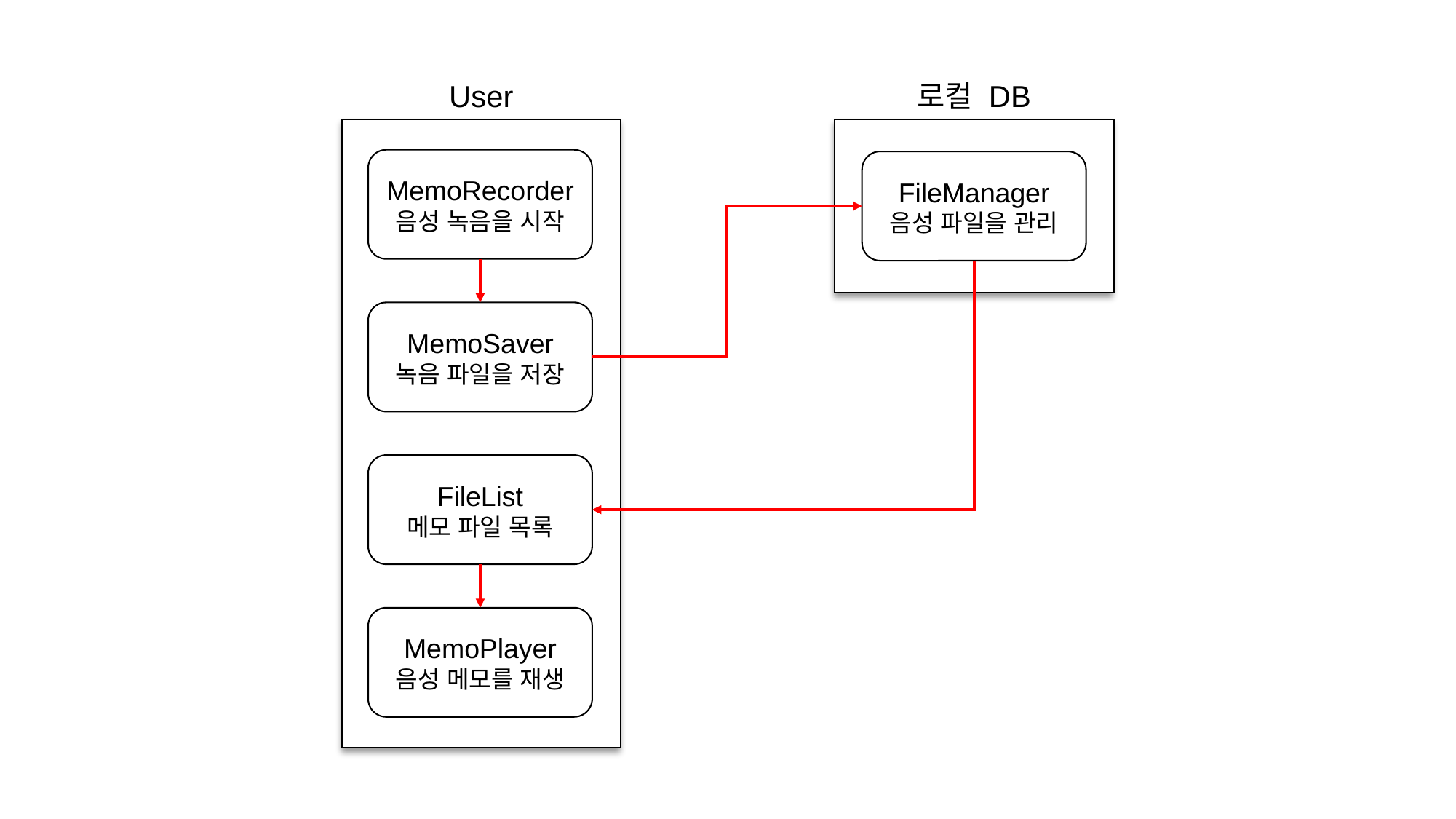

User
로컬 DB

MemoRecorder
음성 녹음을 시작
FileManager
음성 파일을 관리
MemoSaver
녹음 파일을 저장
FileList
메모 파일 목록
MemoPlayer
음성 메모를 재생